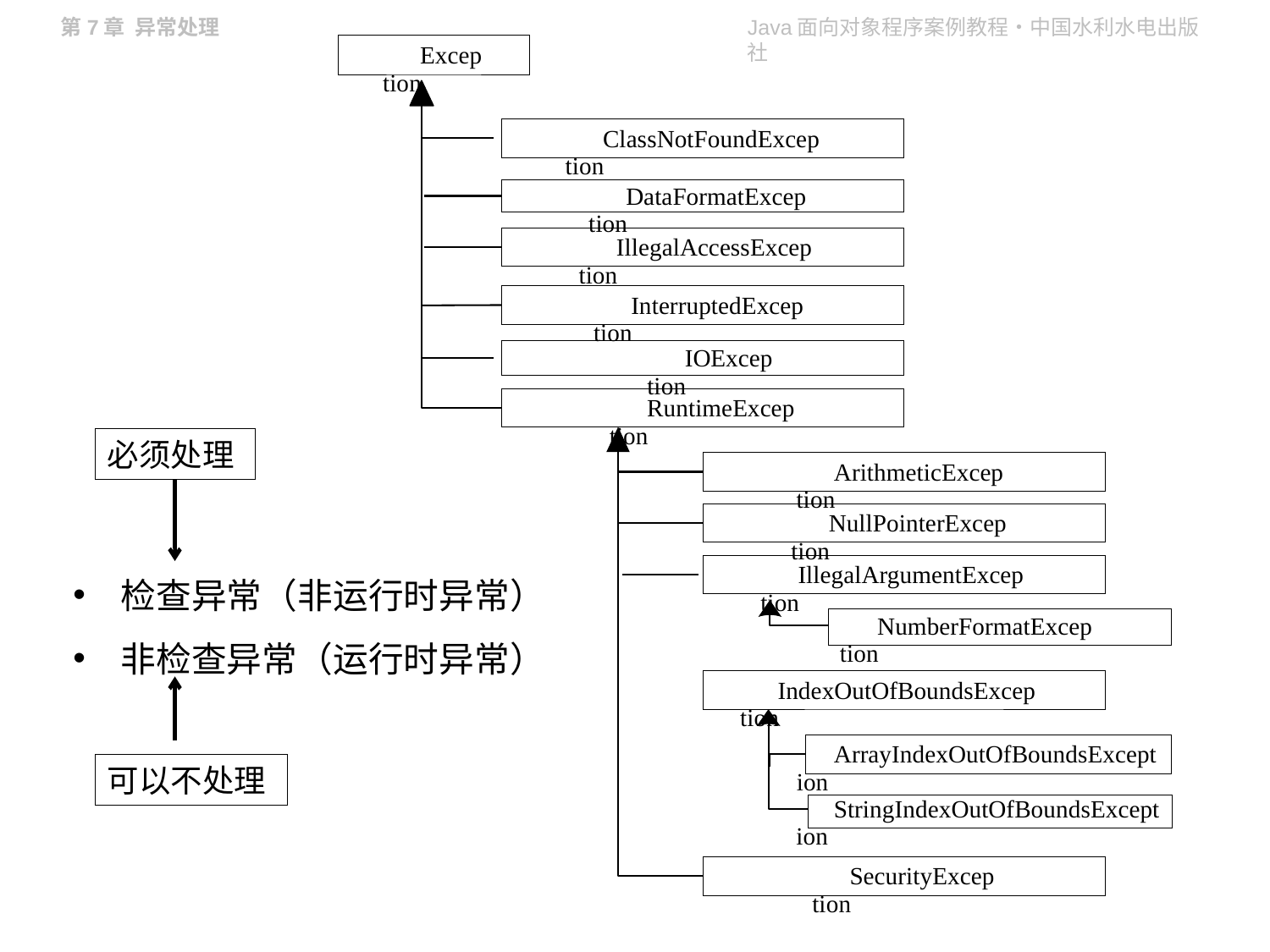

Exception

ClassNotFoundException

DataFormatException

IllegalAccessException

InterruptedException

IOException

RuntimeException

ArithmeticException

NullPointerException

IllegalArgumentException

NumberFormatException

IndexOutOfBoundsException

ArrayIndexOutOfBoundsException

StringIndexOutOfBoundsException

SecurityException
必须处理
检查异常（非运行时异常）
非检查异常（运行时异常）
可以不处理